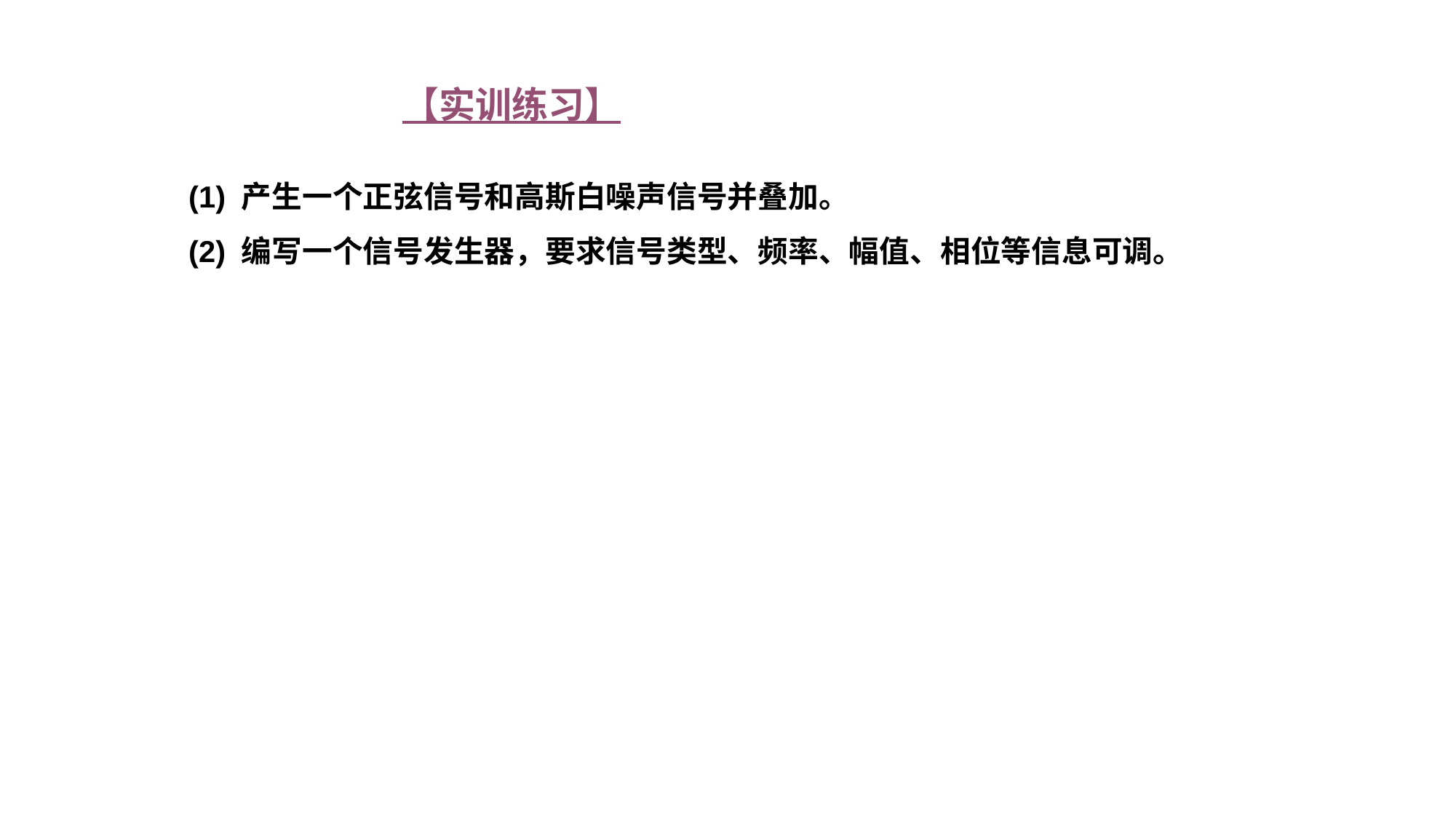

【实训练习】
(1) 产生一个正弦信号和高斯白噪声信号并叠加。
(2) 编写一个信号发生器，要求信号类型、频率、幅值、相位等信息可调。